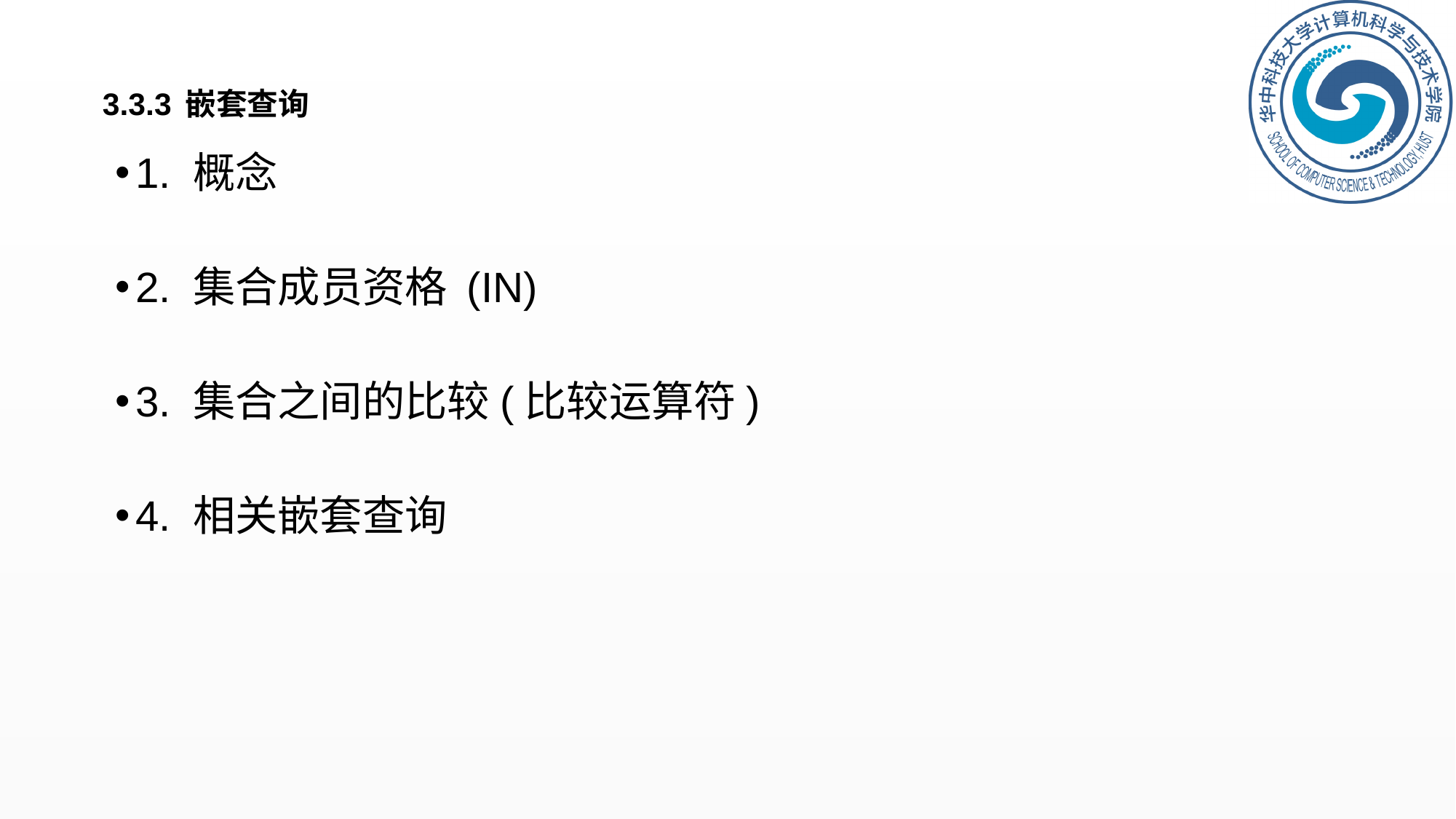

# 3.3.3 嵌套查询
1. 概念

2. 集合成员资格 (IN)

3. 集合之间的比较(比较运算符)

4. 相关嵌套查询